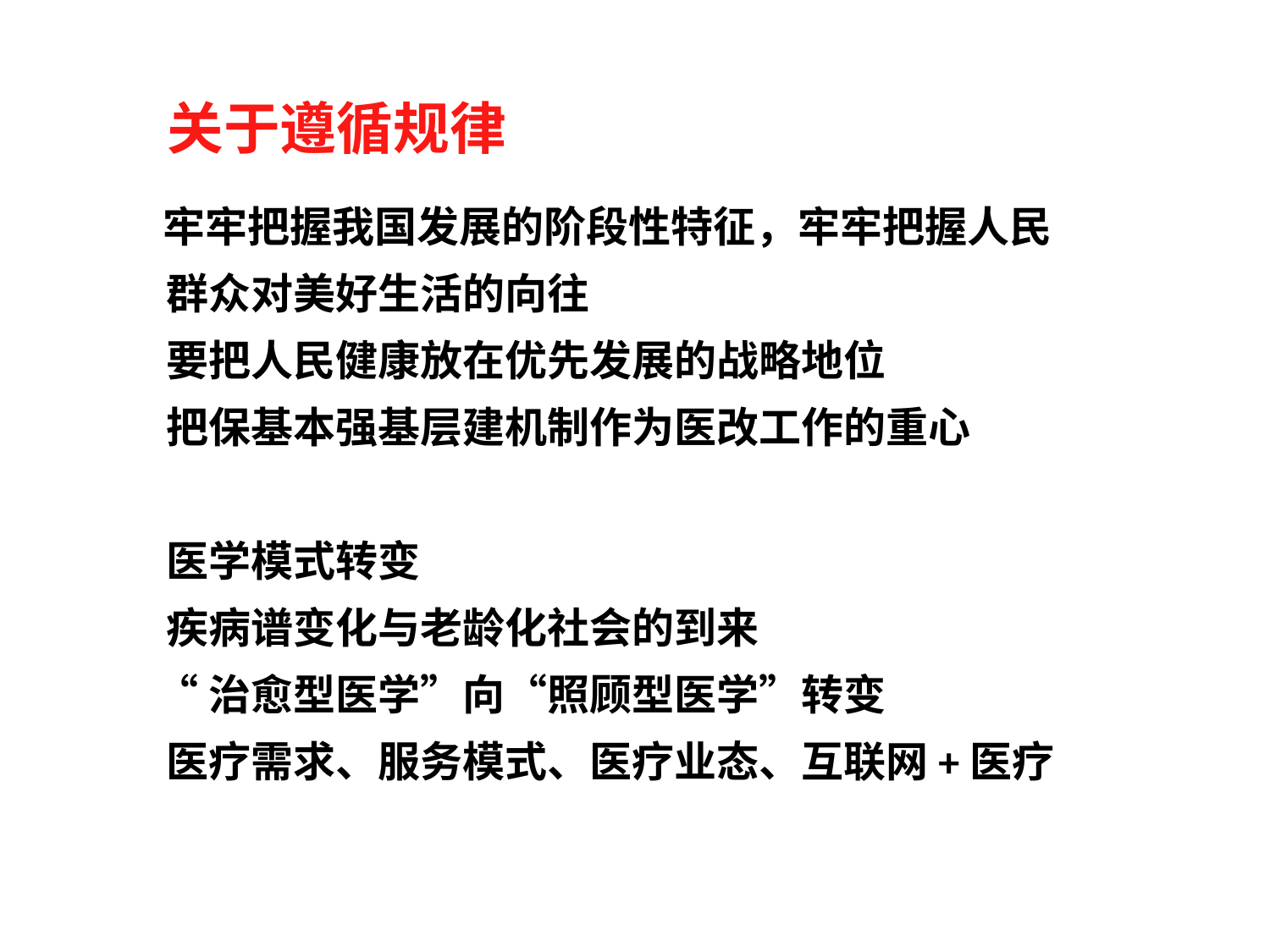

# 关于遵循规律
   牢牢把握我国发展的阶段性特征，牢牢把握人民
   群众对美好生活的向往
   要把人民健康放在优先发展的战略地位
   把保基本强基层建机制作为医改工作的重心

   医学模式转变
   疾病谱变化与老龄化社会的到来
   “治愈型医学”向“照顾型医学”转变
   医疗需求、服务模式、医疗业态、互联网+医疗